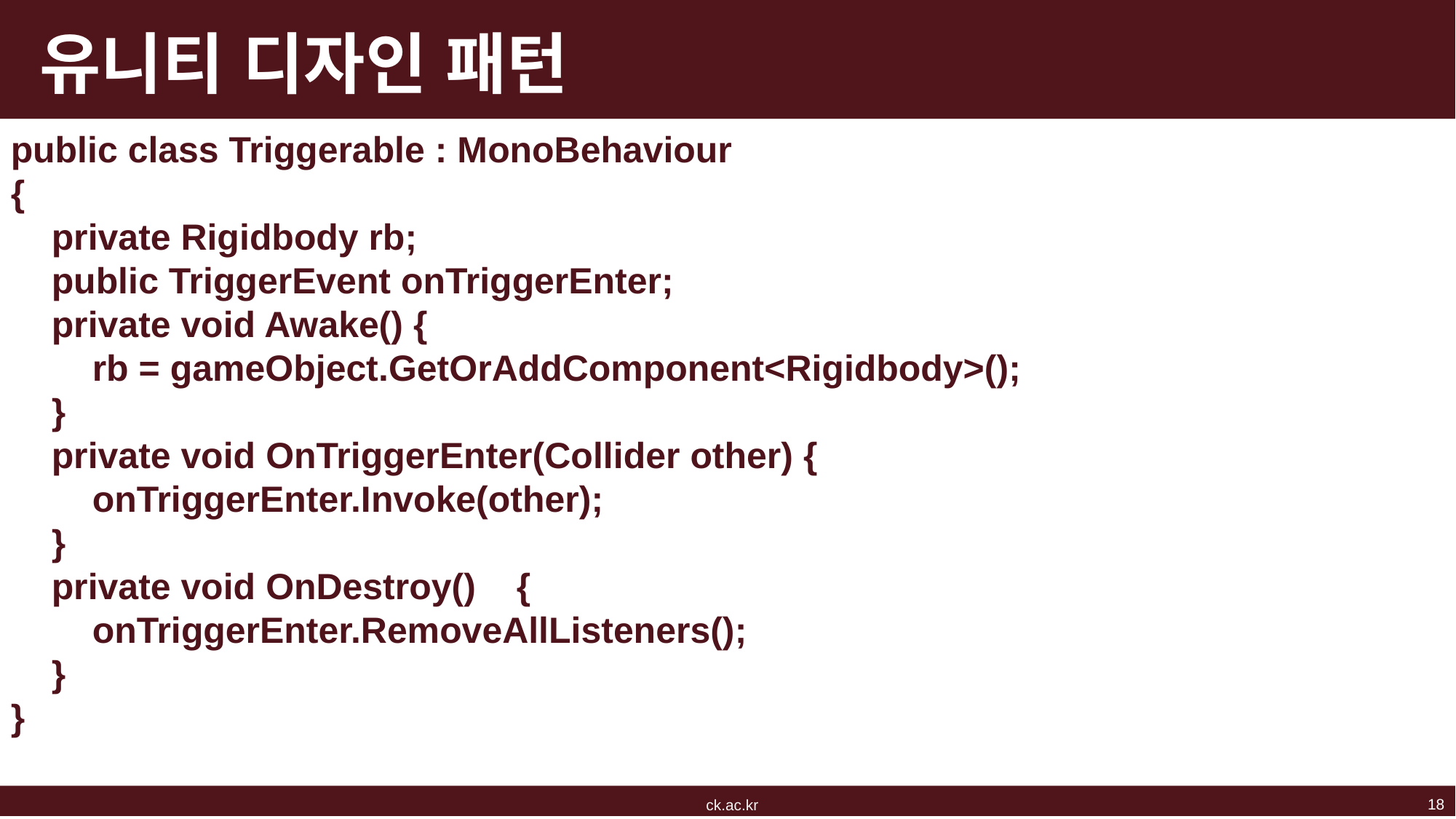

# 유니티 디자인 패턴
public class Triggerable : MonoBehaviour
{
    private Rigidbody rb;
    public TriggerEvent onTriggerEnter;
    private void Awake() {
        rb = gameObject.GetOrAddComponent<Rigidbody>();
    }
    private void OnTriggerEnter(Collider other) {
        onTriggerEnter.Invoke(other);
    }
    private void OnDestroy()    {
        onTriggerEnter.RemoveAllListeners();
    }
}

18
ck.ac.kr